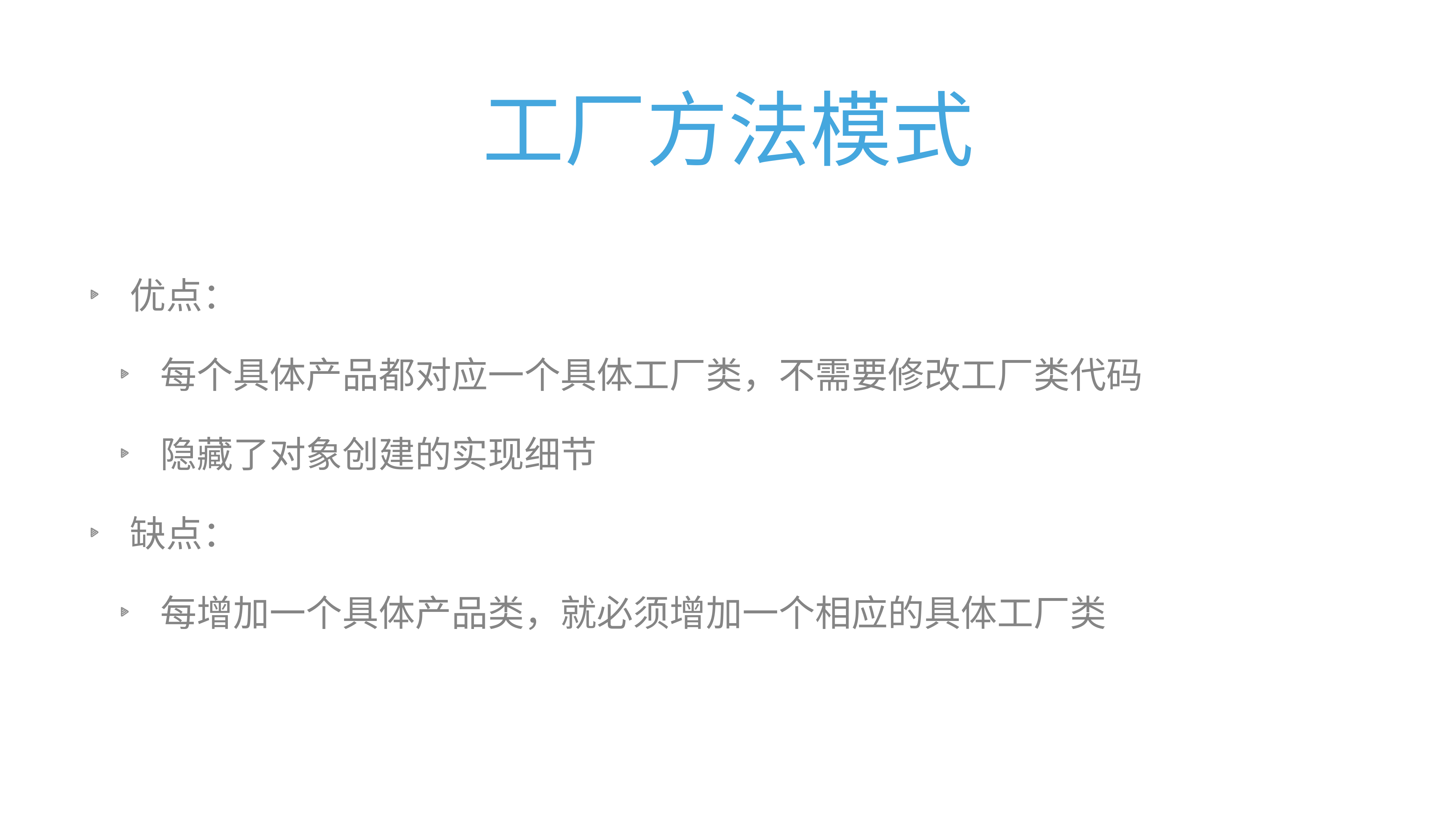

# 工厂方法模式
优点：
每个具体产品都对应一个具体工厂类，不需要修改工厂类代码
隐藏了对象创建的实现细节
缺点：
每增加一个具体产品类，就必须增加一个相应的具体工厂类